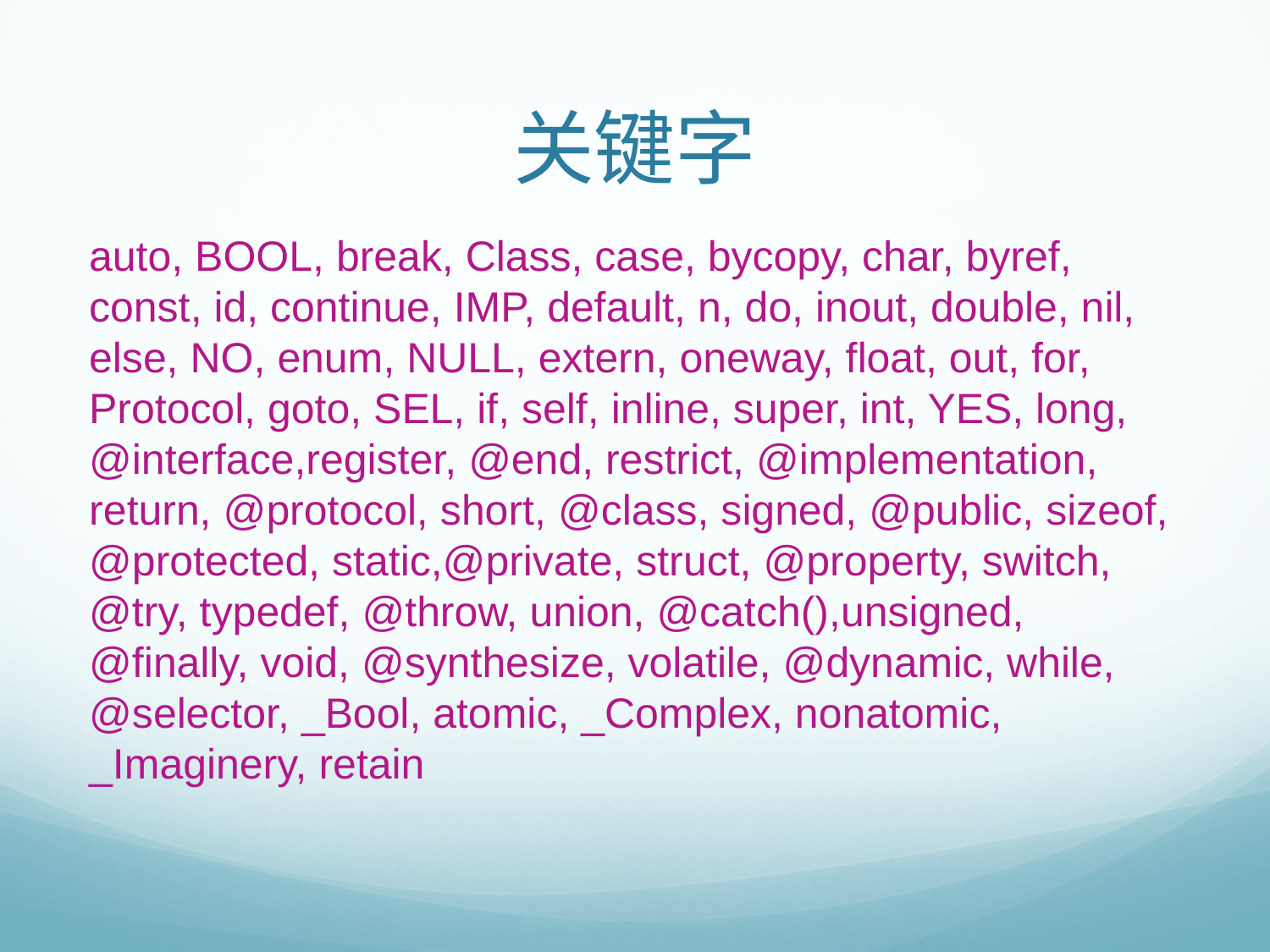

# 关键字
auto, BOOL, break, Class, case, bycopy, char, byref, const, id, continue, IMP, default, n, do, inout, double, nil, else, NO, enum, NULL, extern, oneway, float, out, for, Protocol, goto, SEL, if, self, inline, super, int, YES, long, @interface,register, @end, restrict, @implementation, return, @protocol, short, @class, signed, @public, sizeof, @protected, static,@private, struct, @property, switch, @try, typedef, @throw, union, @catch(),unsigned, @finally, void, @synthesize, volatile, @dynamic, while, @selector, _Bool, atomic, _Complex, nonatomic, _Imaginery, retain